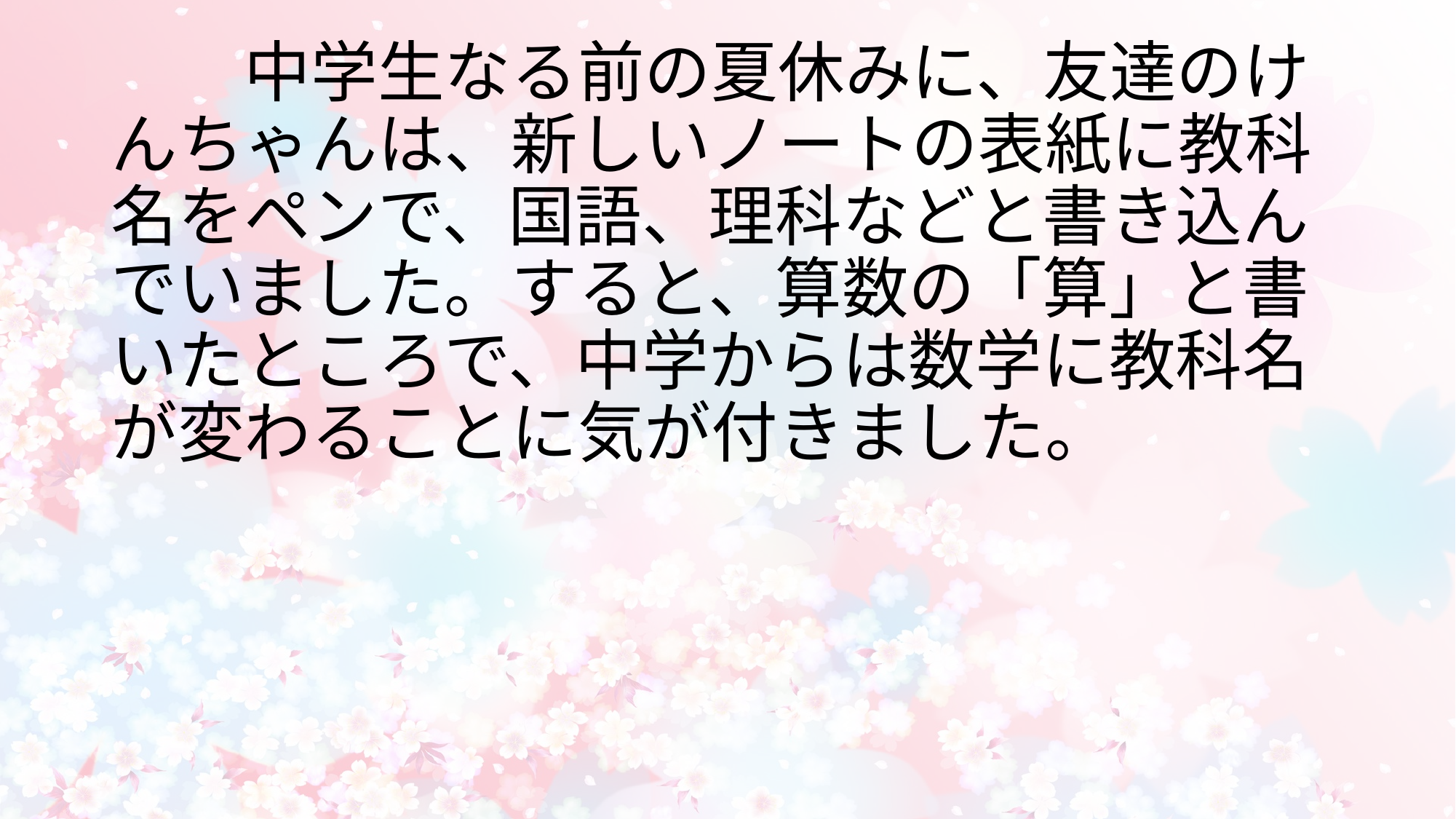

中学生なる前の夏休みに、友達のけんちゃんは、新しいノートの表紙に教科名をペンで、国語、理科などと書き込んでいました。すると、算数の「算」と書いたところで、中学からは数学に教科名が変わることに気が付きました。